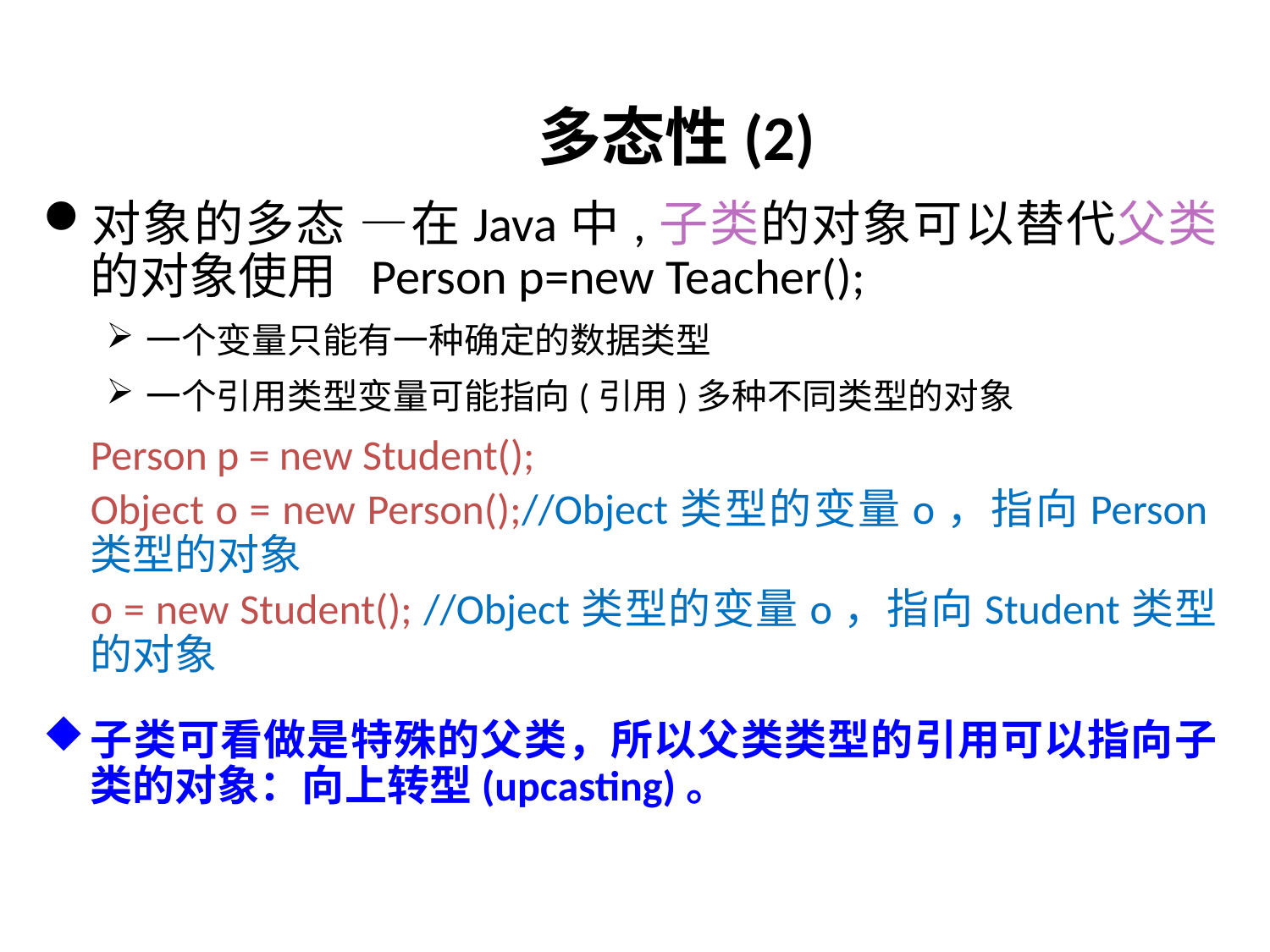

# 多态性(2)
对象的多态 —在Java中,子类的对象可以替代父类的对象使用  Person p=new Teacher();
一个变量只能有一种确定的数据类型
一个引用类型变量可能指向(引用)多种不同类型的对象
	Person p = new Student();
	Object o = new Person();//Object类型的变量o，指向Person类型的对象
	o = new Student(); //Object类型的变量o，指向Student类型的对象

子类可看做是特殊的父类，所以父类类型的引用可以指向子类的对象：向上转型(upcasting)。